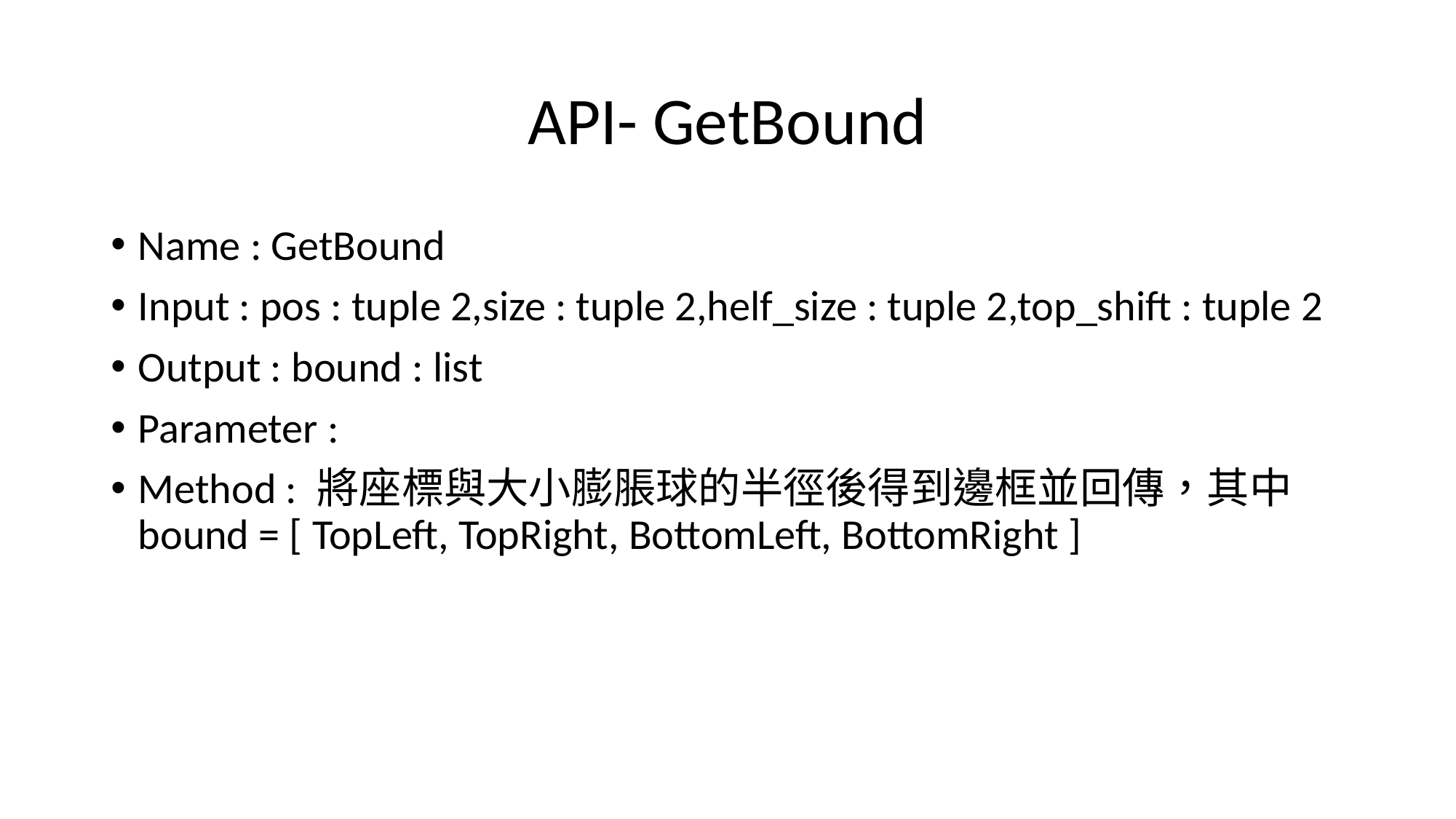

# API- GetBound
Name : GetBound
Input : pos : tuple 2,size : tuple 2,helf_size : tuple 2,top_shift : tuple 2
Output : bound : list
Parameter :
Method : 將座標與大小膨脹球的半徑後得到邊框並回傳，其中bound = [ TopLeft, TopRight, BottomLeft, BottomRight ]